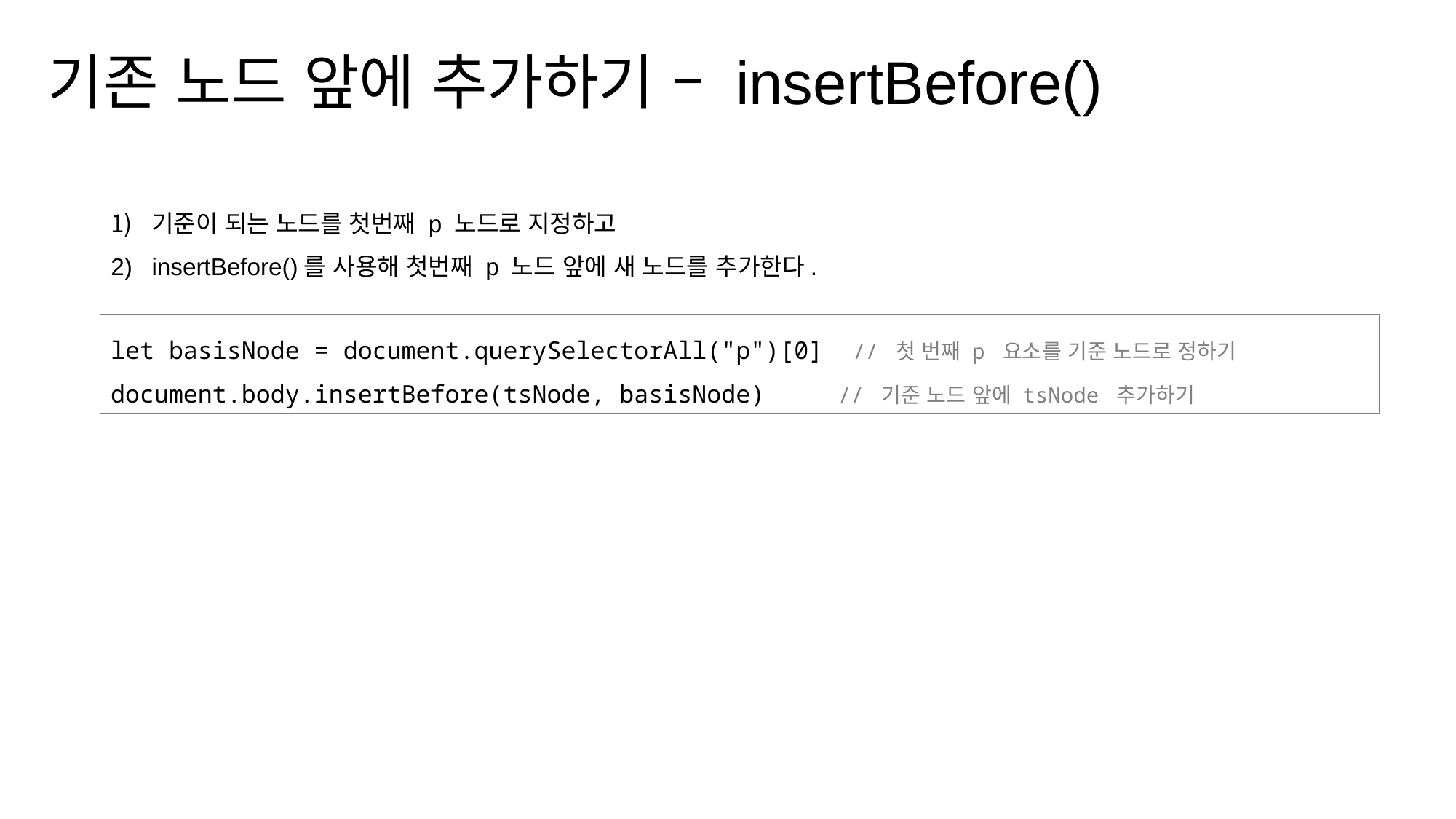

기존 노드 앞에 추가하기 – insertBefore()
기준이 되는 노드를 첫번째 p 노드로 지정하고
insertBefore()를 사용해 첫번째 p 노드 앞에 새 노드를 추가한다.
let basisNode = document.querySelectorAll("p")[0]  // 첫 번째 p 요소를 기준 노드로 정하기 document.body.insertBefore(tsNode, basisNode)     // 기준 노드 앞에 tsNode 추가하기